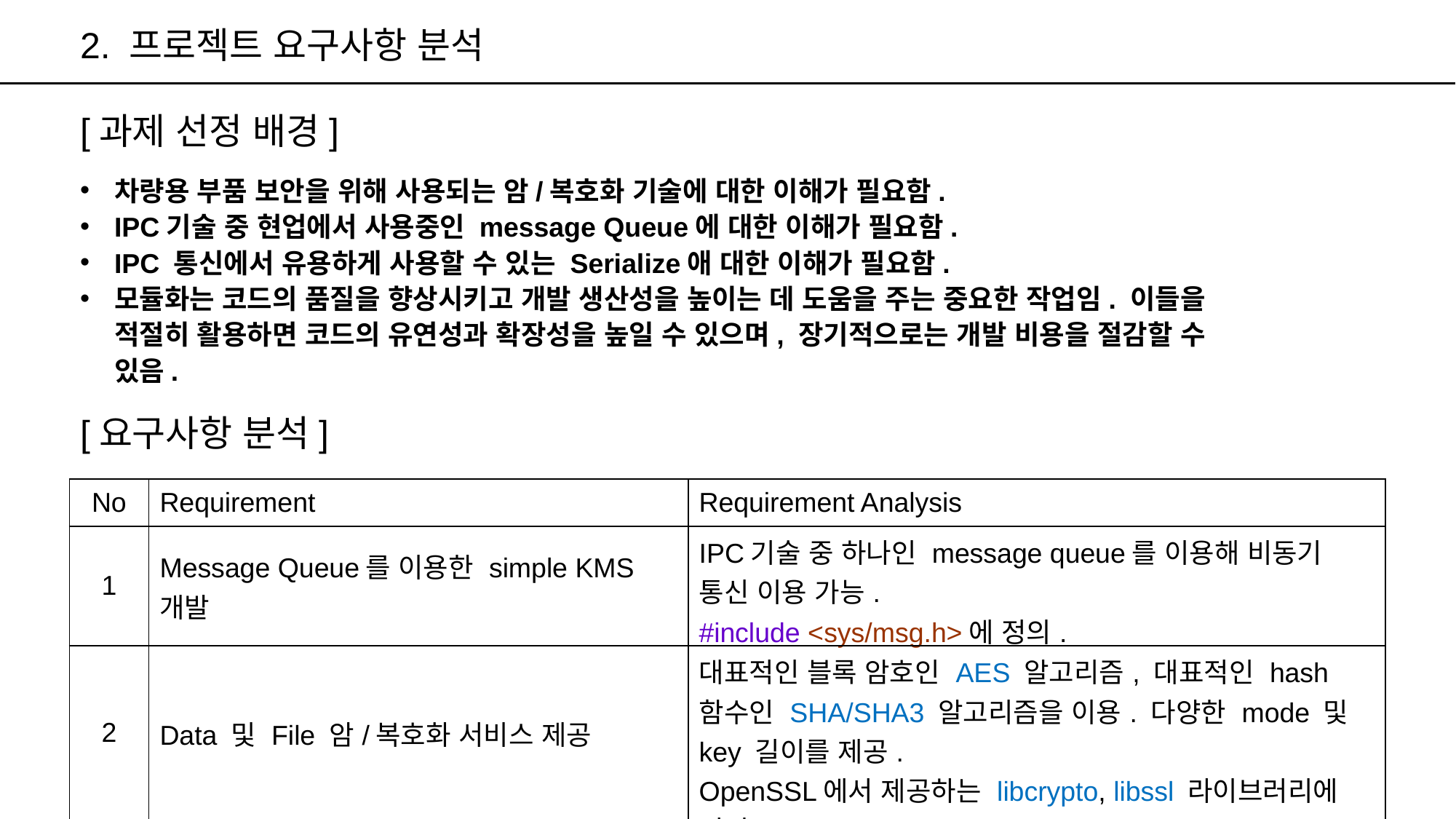

2. 프로젝트 요구사항 분석
[과제 선정 배경]
차량용 부품 보안을 위해 사용되는 암/복호화 기술에 대한 이해가 필요함.
IPC기술 중 현업에서 사용중인 message Queue에 대한 이해가 필요함.
IPC 통신에서 유용하게 사용할 수 있는 Serialize애 대한 이해가 필요함.
모듈화는 코드의 품질을 향상시키고 개발 생산성을 높이는 데 도움을 주는 중요한 작업임. 이들을 적절히 활용하면 코드의 유연성과 확장성을 높일 수 있으며, 장기적으로는 개발 비용을 절감할 수 있음.
[요구사항 분석]
| No | Requirement | Requirement Analysis |
| --- | --- | --- |
| 1 | Message Queue를 이용한 simple KMS 개발 | IPC기술 중 하나인 message queue를 이용해 비동기 통신 이용 가능. #include <sys/msg.h>에 정의. |
| 2 | Data 및 File 암/복호화 서비스 제공 | 대표적인 블록 암호인 AES 알고리즘, 대표적인 hash 함수인 SHA/SHA3 알고리즘을 이용. 다양한 mode 및 key 길이를 제공. OpenSSL에서 제공하는 libcrypto, libssl 라이브러리에 정의. |